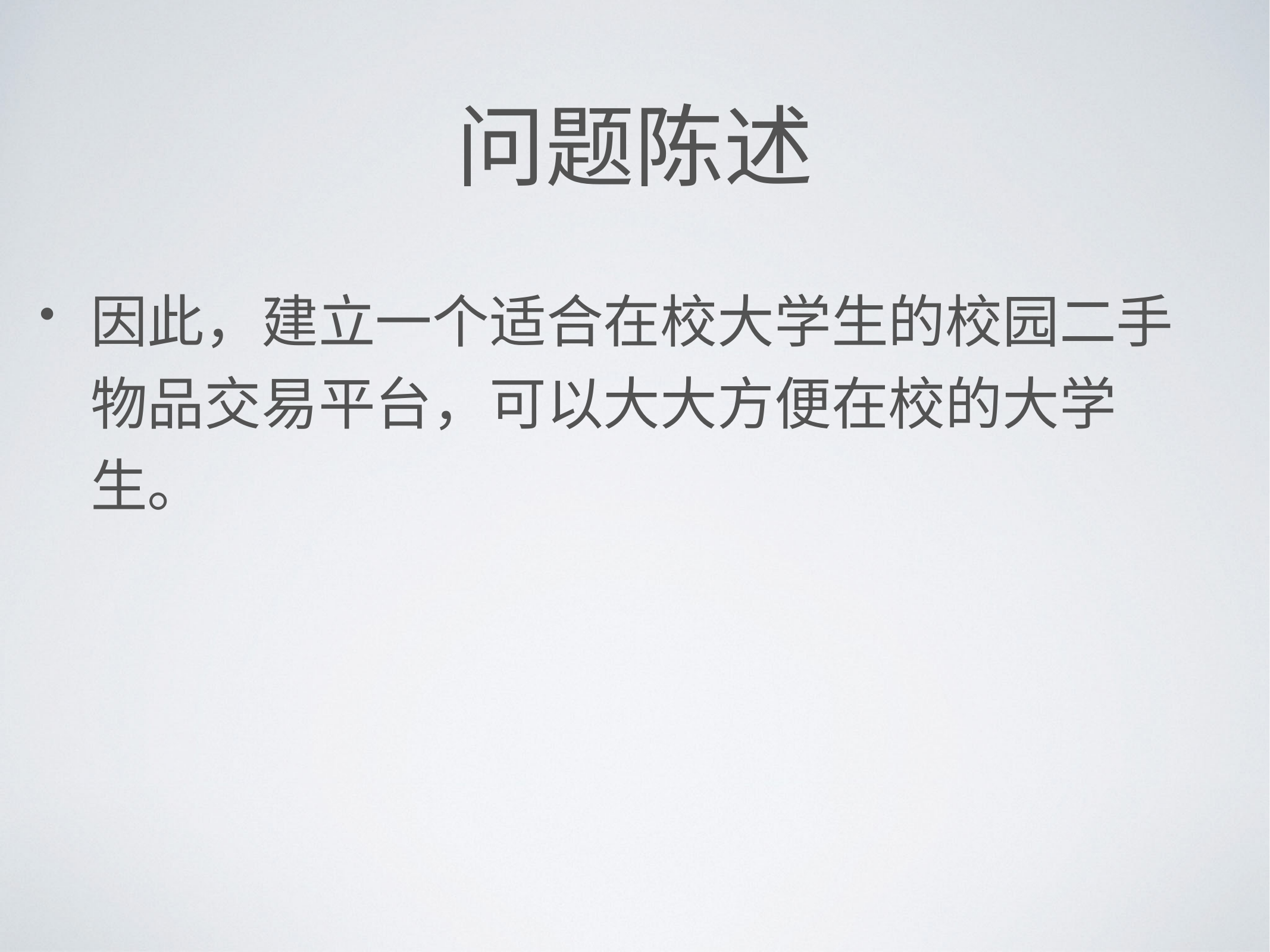

# 问题陈述
因此，建立一个适合在校大学生的校园二手物品交易平台，可以大大方便在校的大学生。